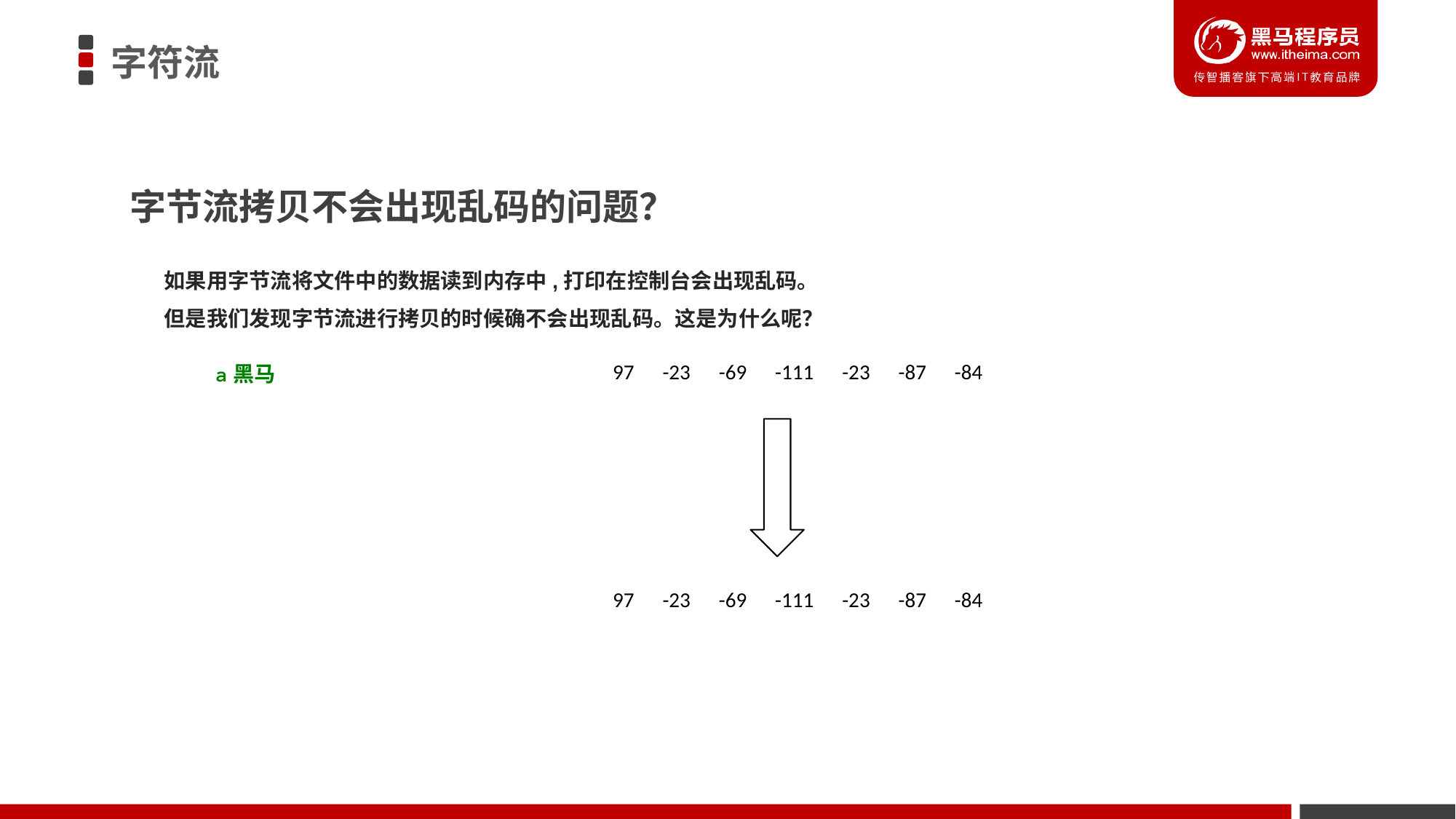

字符流
字节流拷贝不会出现乱码的问题？
      如果用字节流将文件中的数据读到内存中,打印在控制台会出现乱码。
      但是我们发现字节流进行拷贝的时候确不会出现乱码。这是为什么呢？
97      -23      -69      -111      -23      -87      -84
a黑马

97      -23      -69      -111      -23      -87      -84